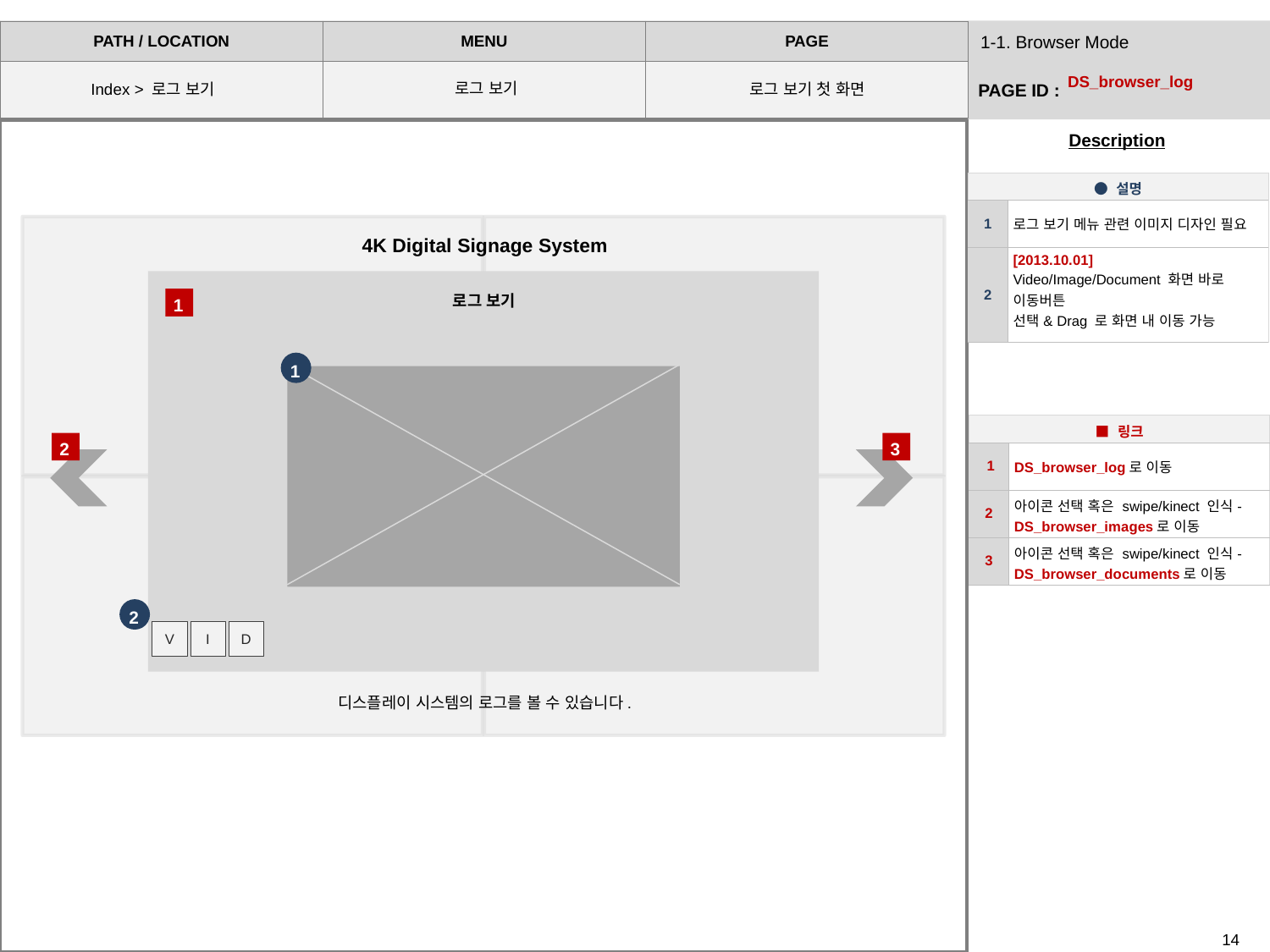

1-1. Browser Mode
DS_browser_log
로그 보기
로그 보기 첫 화면
Index > 로그 보기
| ● 설명 |  |
| --- | --- |
| 1 | 로그 보기 메뉴 관련 이미지 디자인 필요 |
| 2 | [2013.10.01] Video/Image/Document 화면 바로 이동버튼 선택& Drag 로 화면 내 이동 가능 |

4K Digital Signage System

1

로그 보기
1

| ■ 링크 |  |
| --- | --- |
| 1 | DS\_browser\_log로 이동 |
| 2 | 아이콘 선택 혹은 swipe/kinect 인식-DS\_browser\_images로 이동 |
| 3 | 아이콘 선택 혹은 swipe/kinect 인식-DS\_browser\_documents로 이동 |
2

3

2

V
I
D
디스플레이 시스템의 로그를 볼 수 있습니다.
14